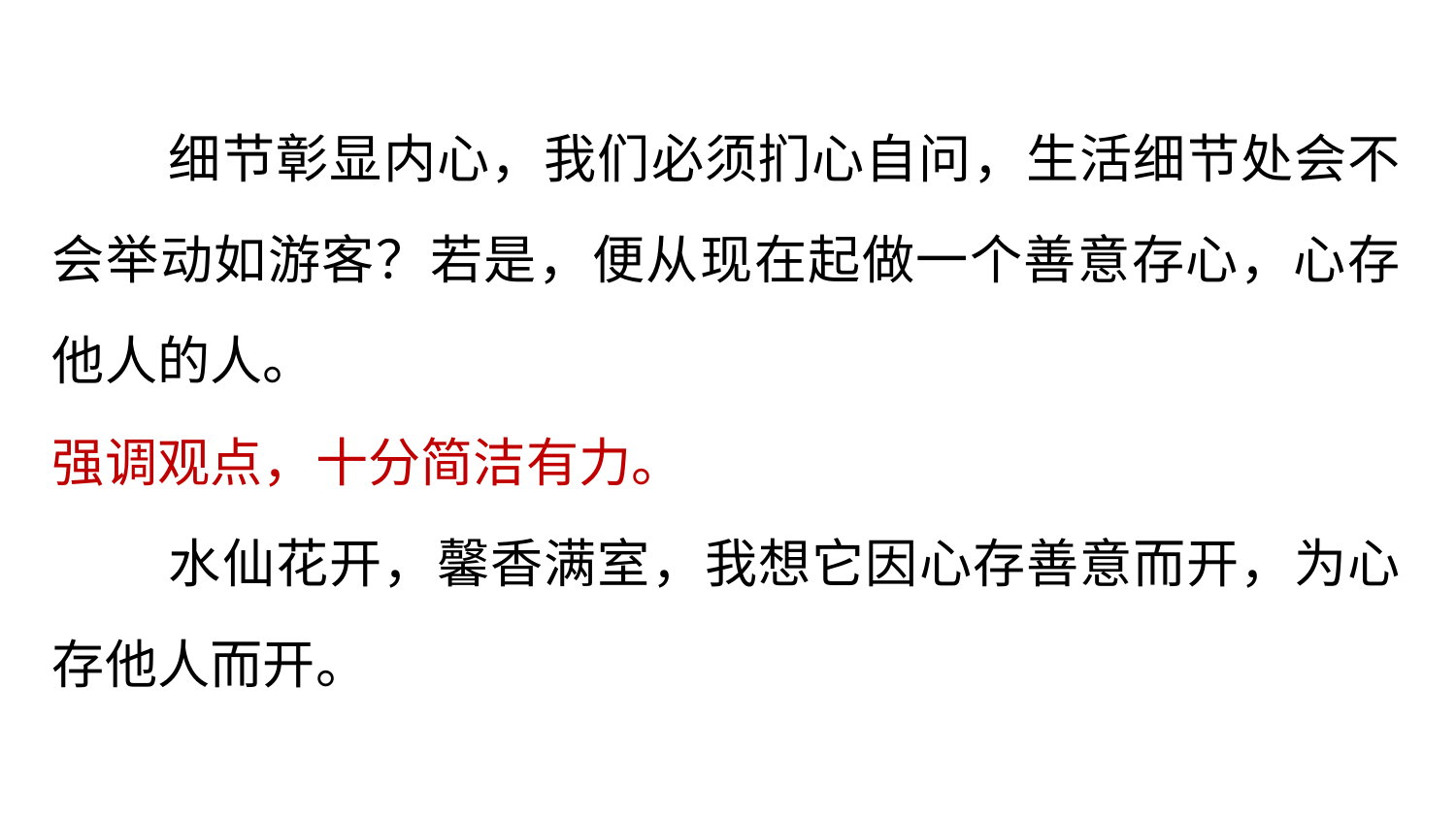

细节彰显内心，我们必须扪心自问，生活细节处会不会举动如游客？若是，便从现在起做一个善意存心，心存他人的人。
强调观点，十分简洁有力。
        水仙花开，馨香满室，我想它因心存善意而开，为心存他人而开。